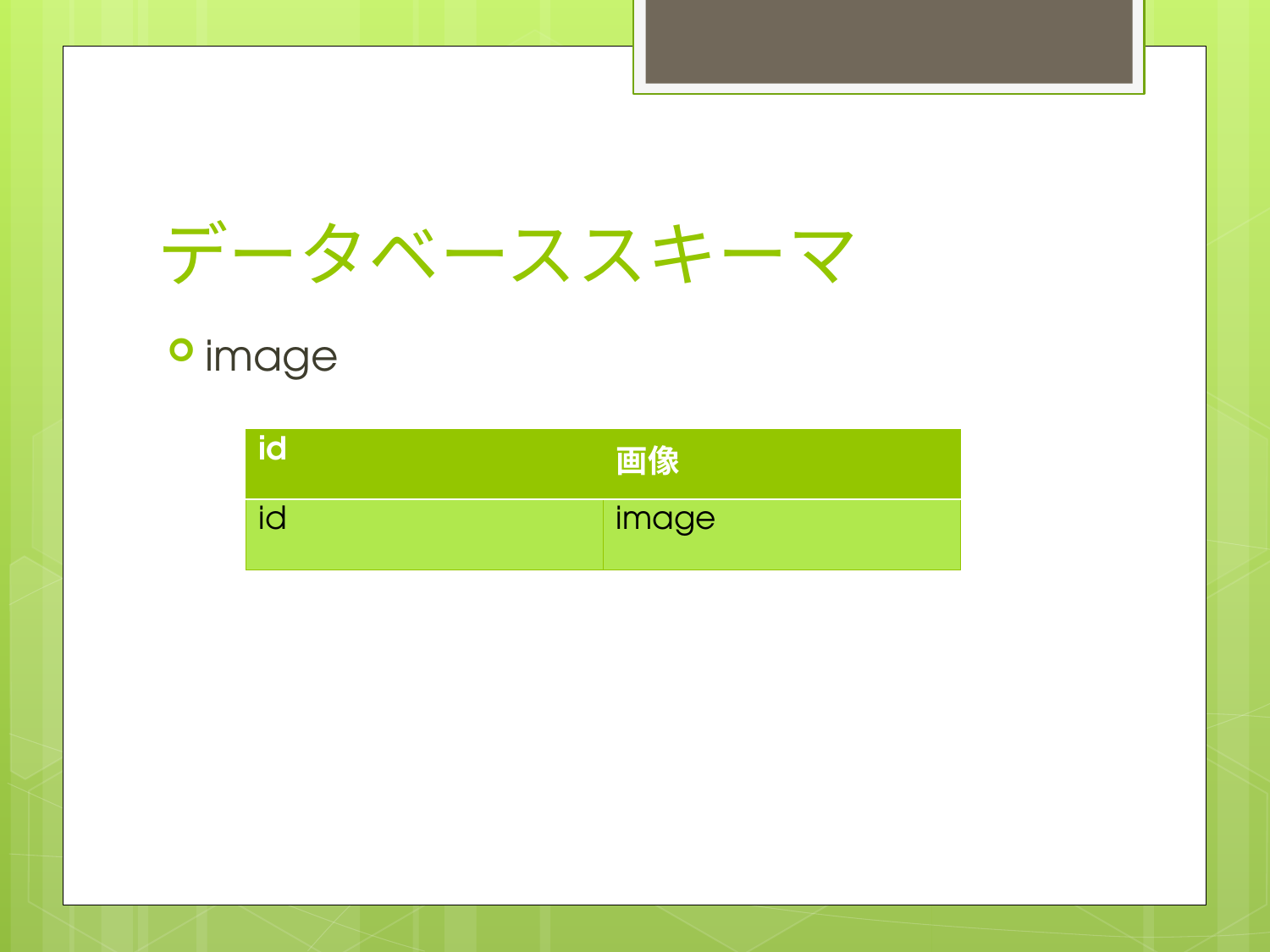

# データベーススキーマ
image
| id | 画像 |
| --- | --- |
| id | image |